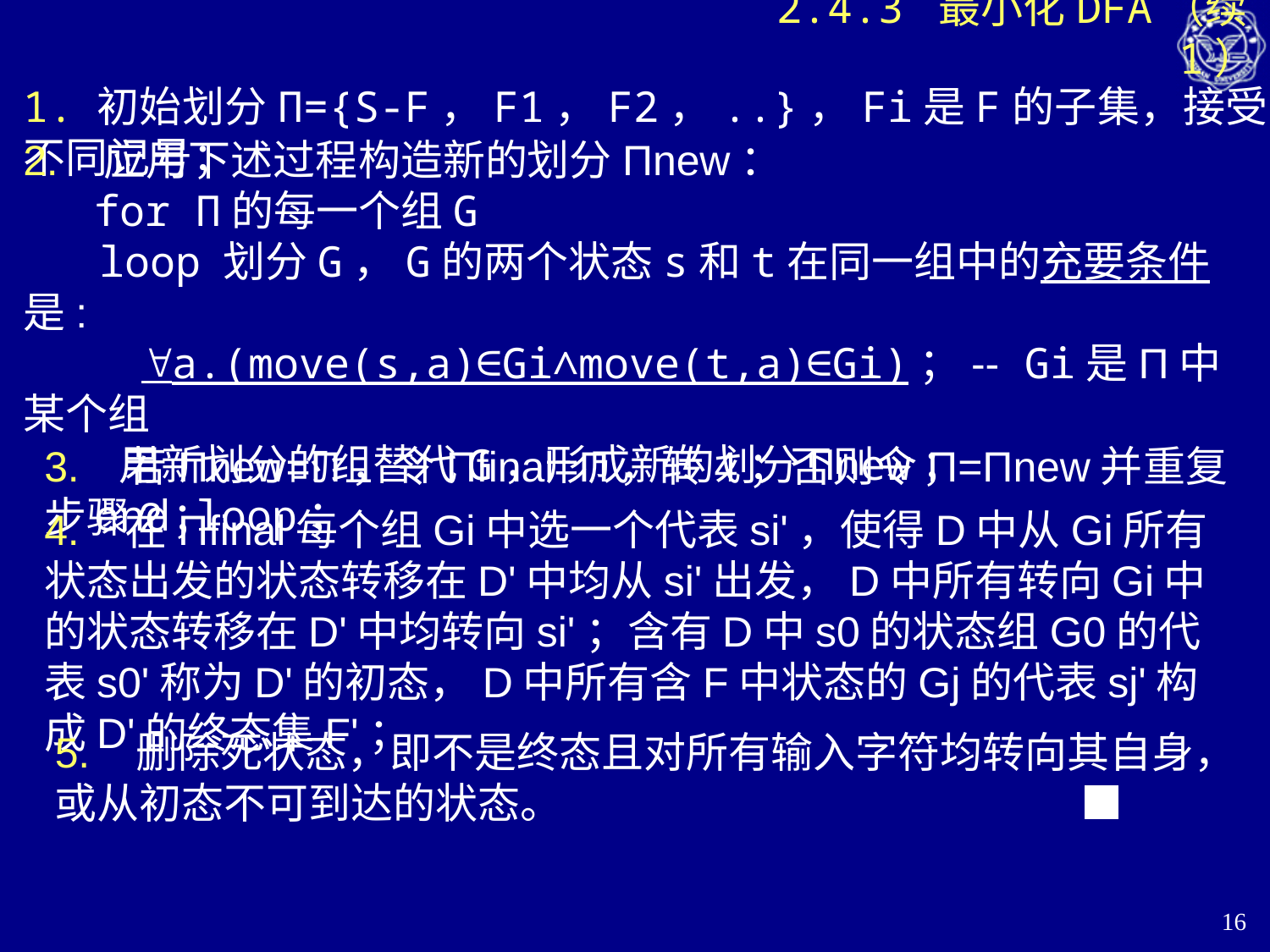

# 2.4.3 最小化DFA（续1）
1. 初始划分Π={S-F，F1，F2，..}，Fi是F的子集，接受不同记号；
2.   应用下述过程构造新的划分Πnew：
      for Π的每一个组G
   loop 划分G，G的两个状态s和t在同一组中的充要条件是:
          ∀a.(move(s,a)∈Gi∧move(t,a)∈Gi)；-- Gi是Π中某个组
         用新划分的组替代G，形成新的划分Πnew；
      end loop；
3.   若Πnew=Π，令Πfinal=Π，转4；否则令Π=Πnew并重复步骤2；
4.   在Πfinal每个组Gi中选一个代表si'，使得D中从Gi所有状态出发的状态转移在D'中均从si'出发，D中所有转向Gi中的状态转移在D'中均转向si'；含有D中s0的状态组G0的代表s0'称为D'的初态，D中所有含F中状态的Gj的代表sj'构成D'的终态集F'；
5.   删除死状态，即不是终态且对所有输入字符均转向其自身，或从初态不可到达的状态。 				 ■
16